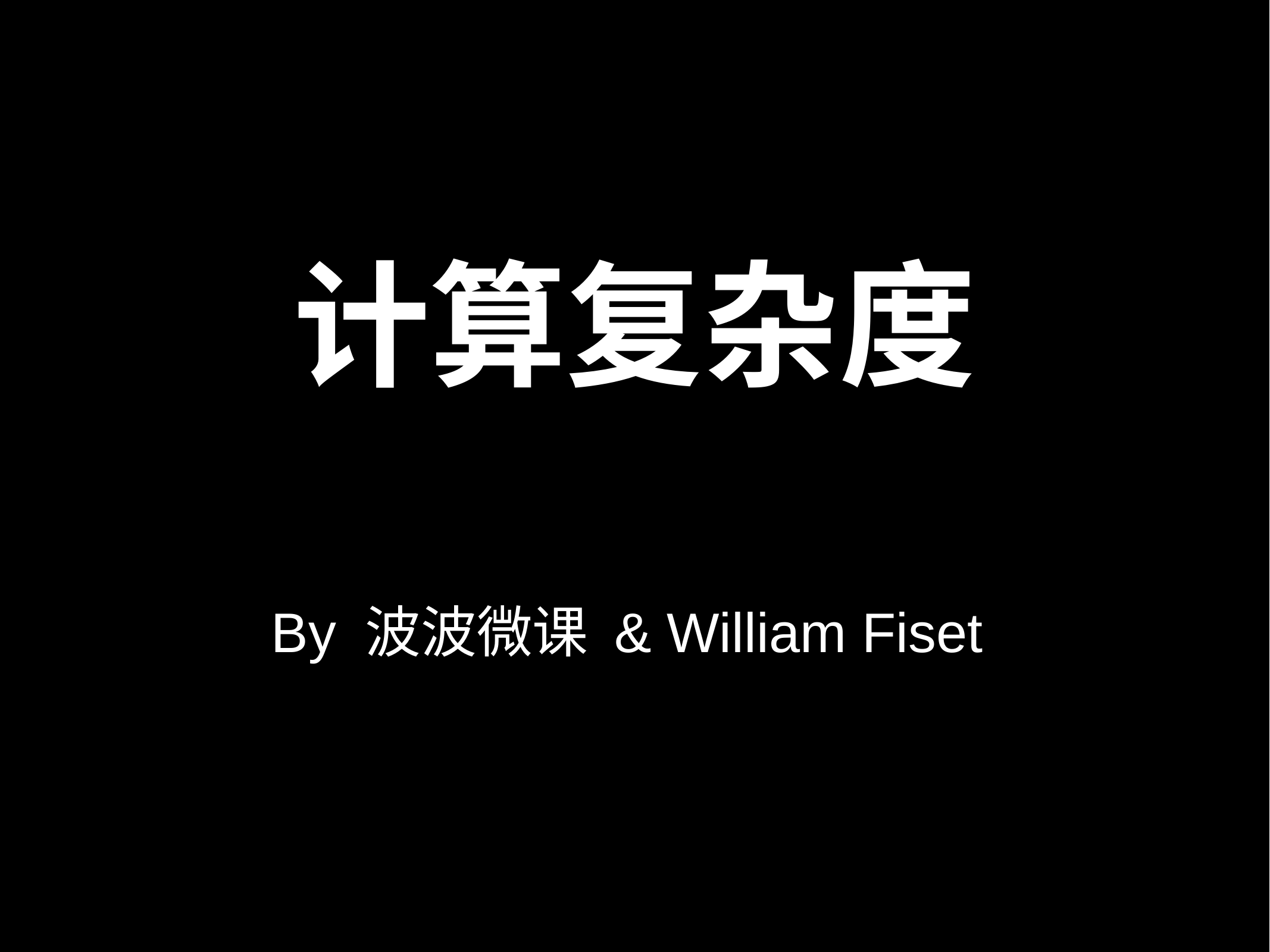

# 计算复杂度
By 波波微课 & William Fiset